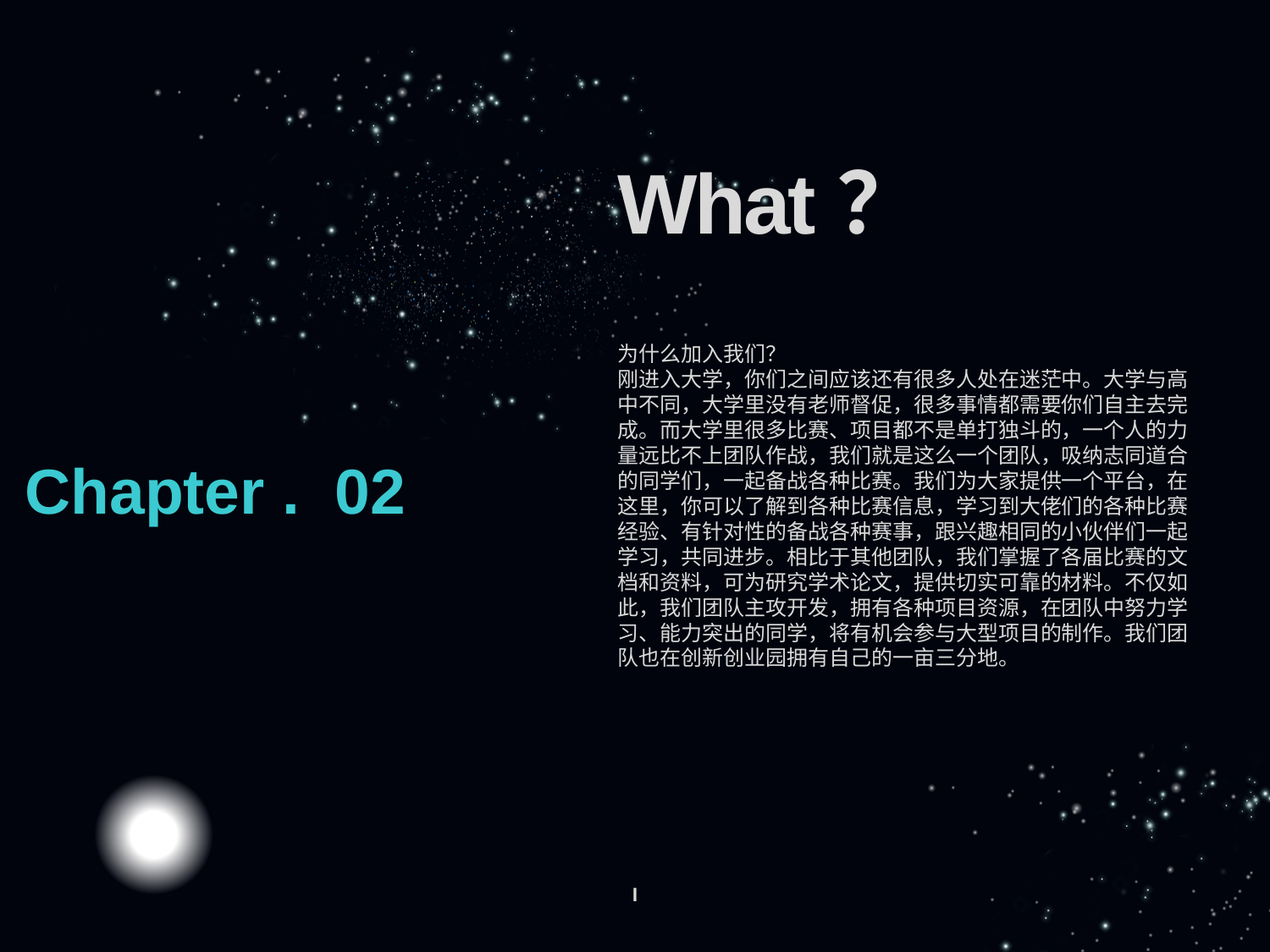

What？

为什么加入我们？
刚进入大学，你们之间应该还有很多人处在迷茫中。大学与高中不同，大学里没有老师督促，很多事情都需要你们自主去完成。而大学里很多比赛、项目都不是单打独斗的，一个人的力量远比不上团队作战，我们就是这么一个团队，吸纳志同道合的同学们，一起备战各种比赛。我们为大家提供一个平台，在这里，你可以了解到各种比赛信息，学习到大佬们的各种比赛经验、有针对性的备战各种赛事，跟兴趣相同的小伙伴们一起学习，共同进步。相比于其他团队，我们掌握了各届比赛的文档和资料，可为研究学术论文，提供切实可靠的材料。不仅如此，我们团队主攻开发，拥有各种项目资源，在团队中努力学习、能力突出的同学，将有机会参与大型项目的制作。我们团队也在创新创业园拥有自己的一亩三分地。
Chapter .  02
I